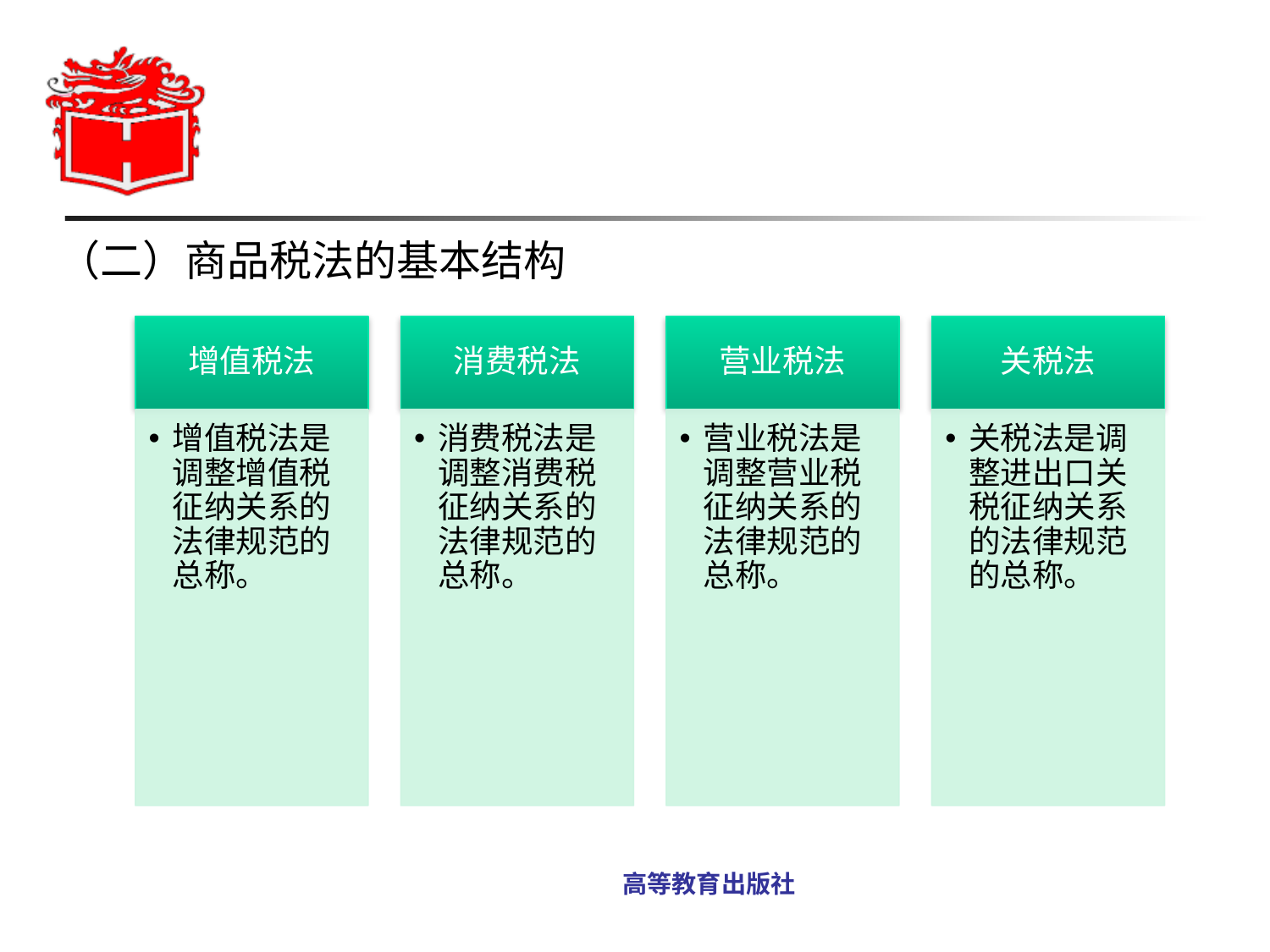

（二）商品税法的基本结构

增值税法
增值税法是调整增值税征纳关系的法律规范的总称。
消费税法
消费税法是调整消费税征纳关系的法律规范的总称。
营业税法
营业税法是调整营业税征纳关系的法律规范的总称。
关税法
关税法是调整进出口关税征纳关系的法律规范的总称。

高等教育出版社